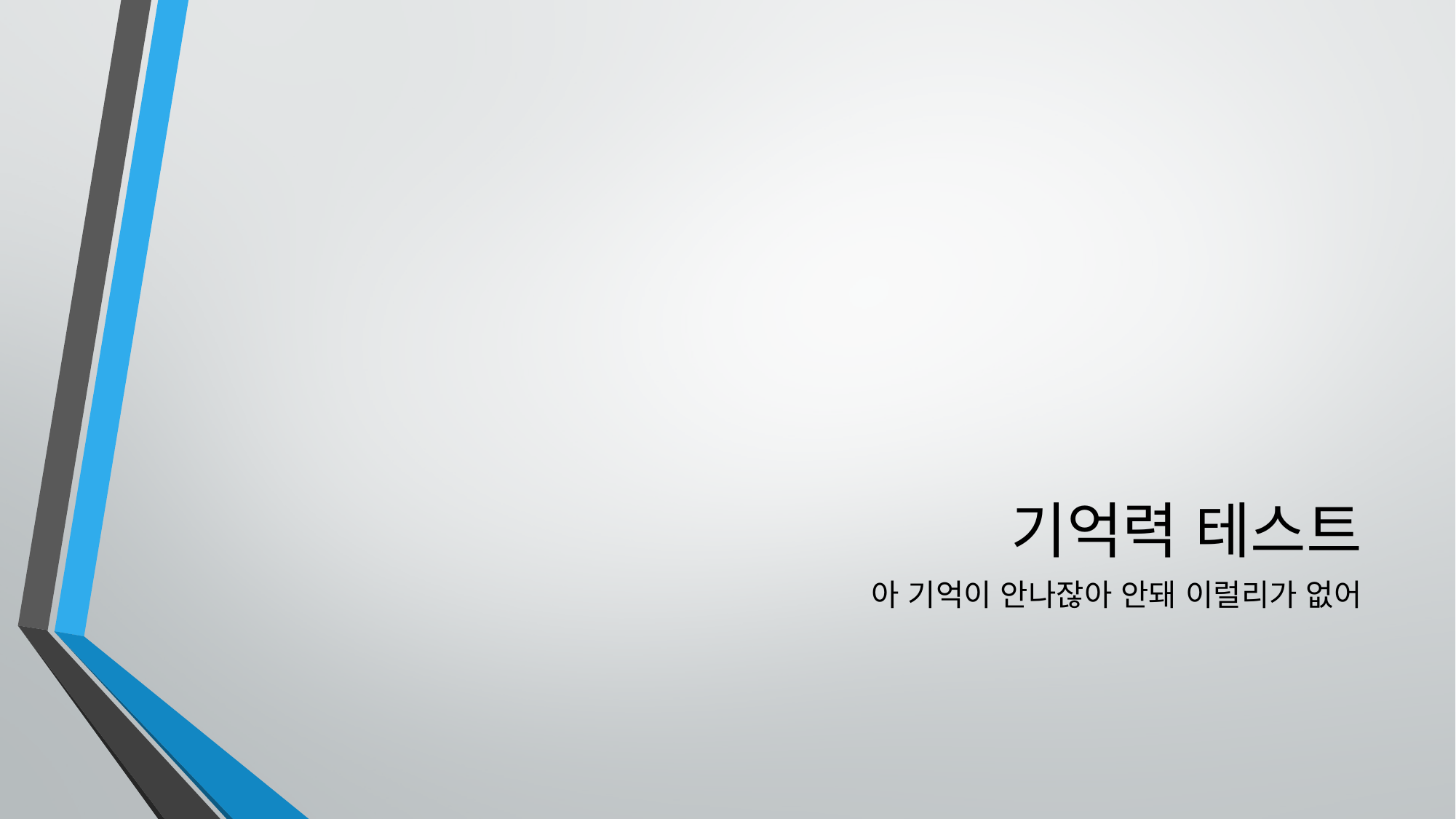

# 기억력 테스트
아 기억이 안나잖아 안돼 이럴리가 없어